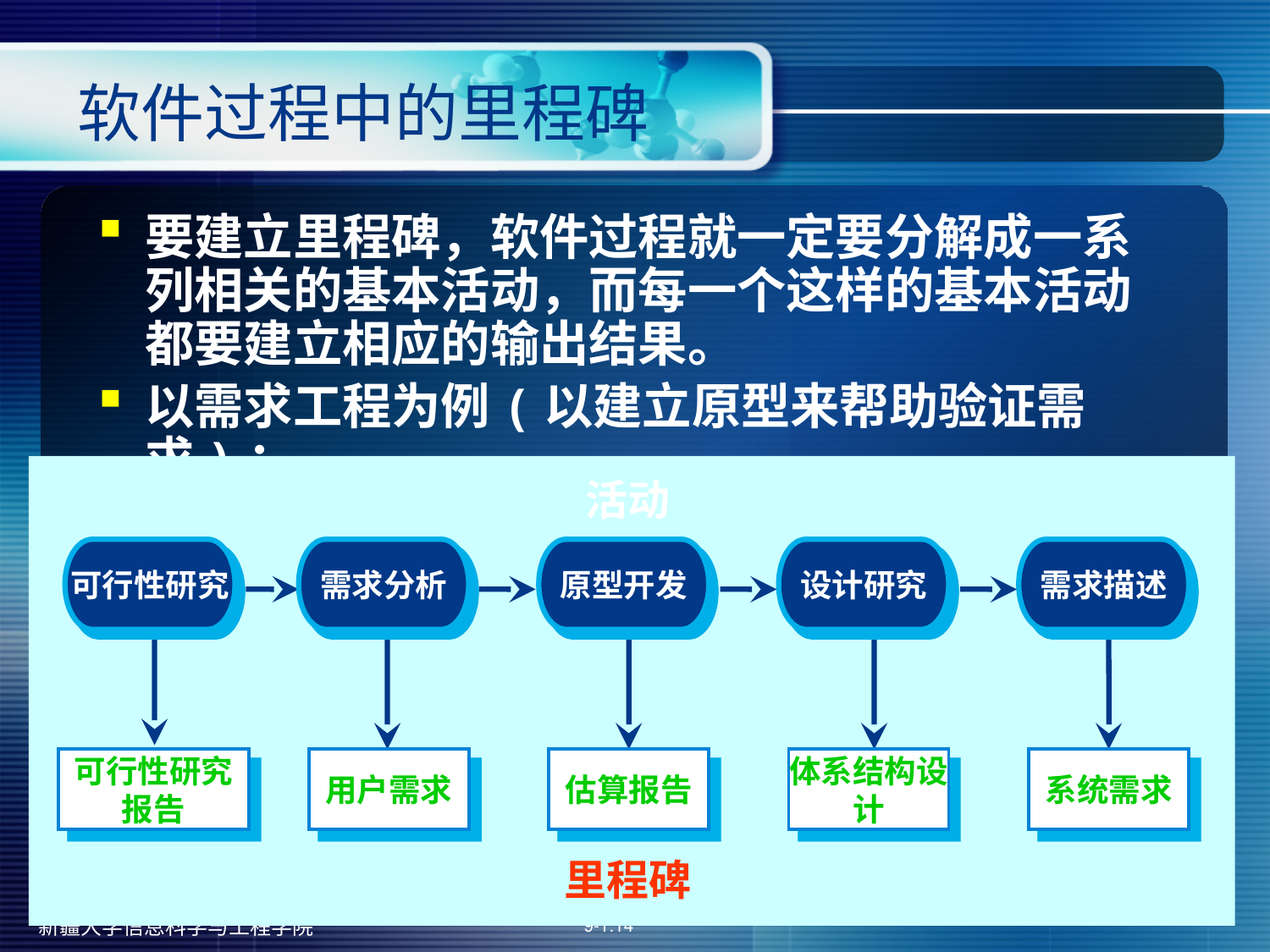

# 软件过程中的里程碑
要建立里程碑，软件过程就一定要分解成一系列相关的基本活动，而每一个这样的基本活动都要建立相应的输出结果。
以需求工程为例(以建立原型来帮助验证需求)：

活动
可行性研究
需求分析
原型开发
设计研究
需求描述

可行性研究报告
用户需求
估算报告
体系结构设计
系统需求
里程碑